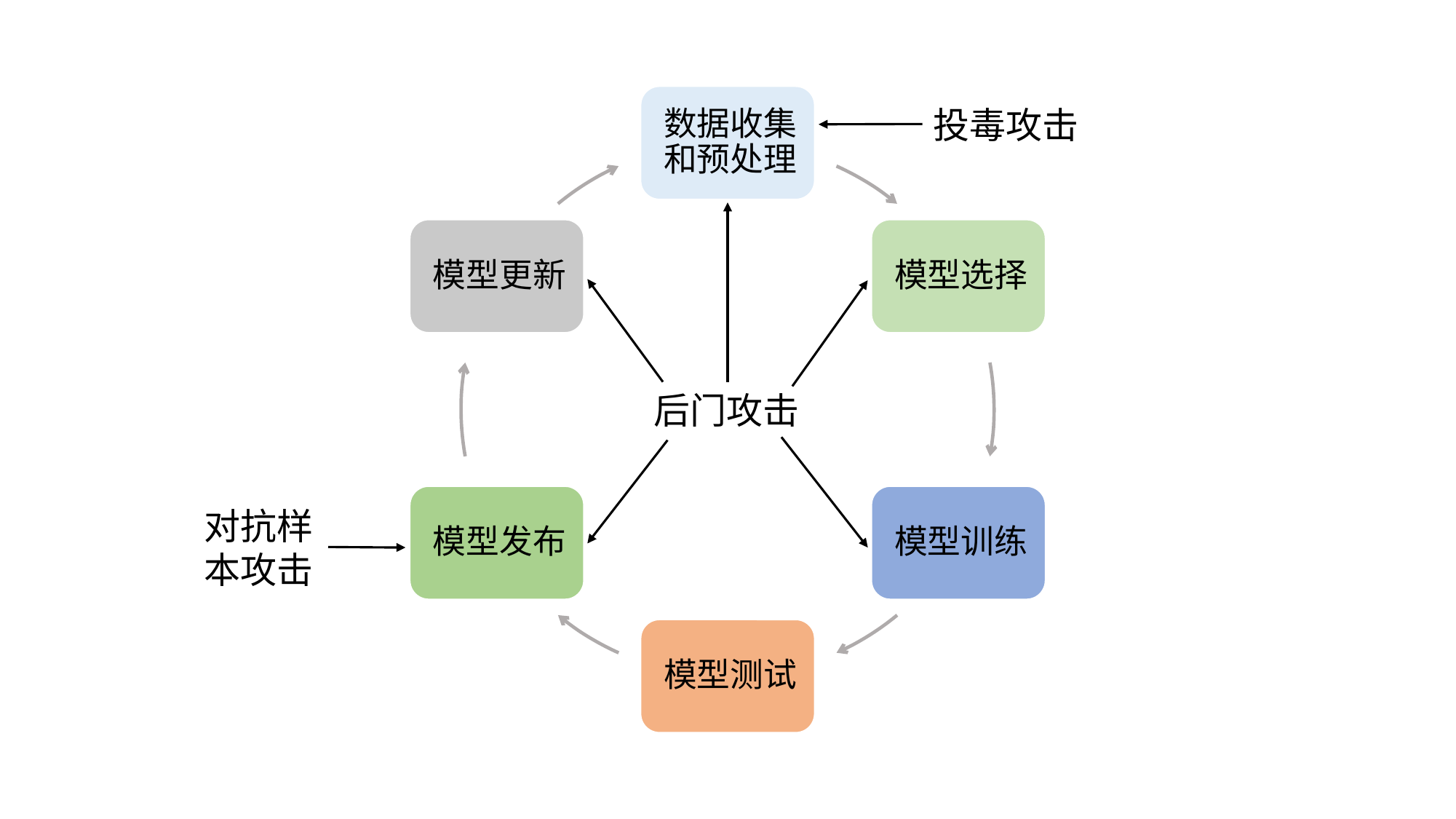

数据收集和预处理
模型选择
模型训练
模型测试
模型发布
模型更新
投毒攻击
后门攻击
对抗样本攻击